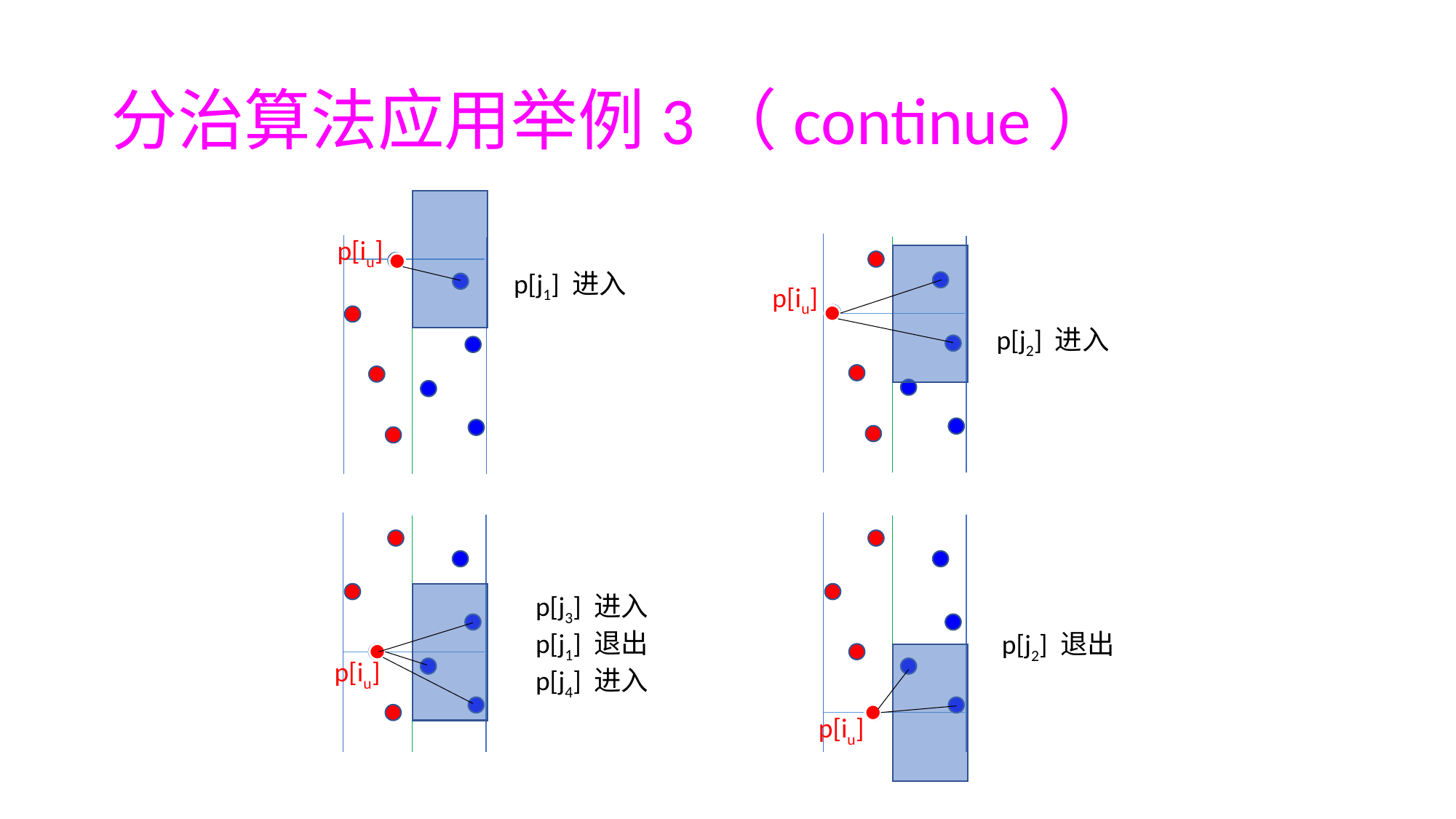

# 分治算法应用举例3（continue）

p[iu]

p[j1] 进入

p[iu]

p[j2] 进入

p[j3] 进入
p[j1] 退出
p[j4] 进入

p[j2] 退出

p[iu]

p[iu]